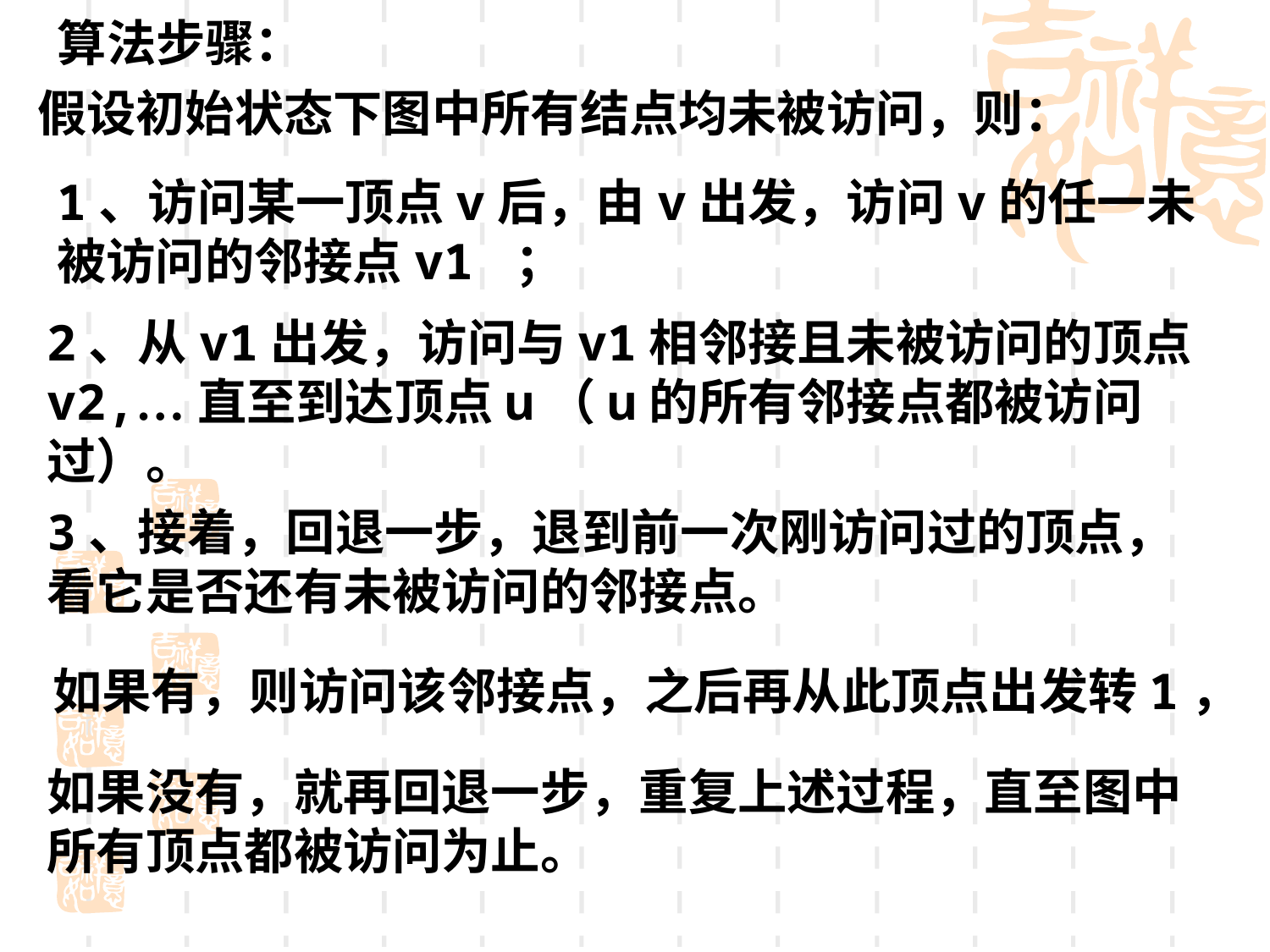

算法步骤：
假设初始状态下图中所有结点均未被访问，则：
1、访问某一顶点v后，由v出发，访问v的任一未被访问的邻接点v1 ；
2、从v1出发，访问与v1相邻接且未被访问的顶点v2,…直至到达顶点u（u的所有邻接点都被访问过）。
3、接着，回退一步，退到前一次刚访问过的顶点，看它是否还有未被访问的邻接点。
如果有，则访问该邻接点，之后再从此顶点出发转1，
如果没有，就再回退一步，重复上述过程，直至图中所有顶点都被访问为止。